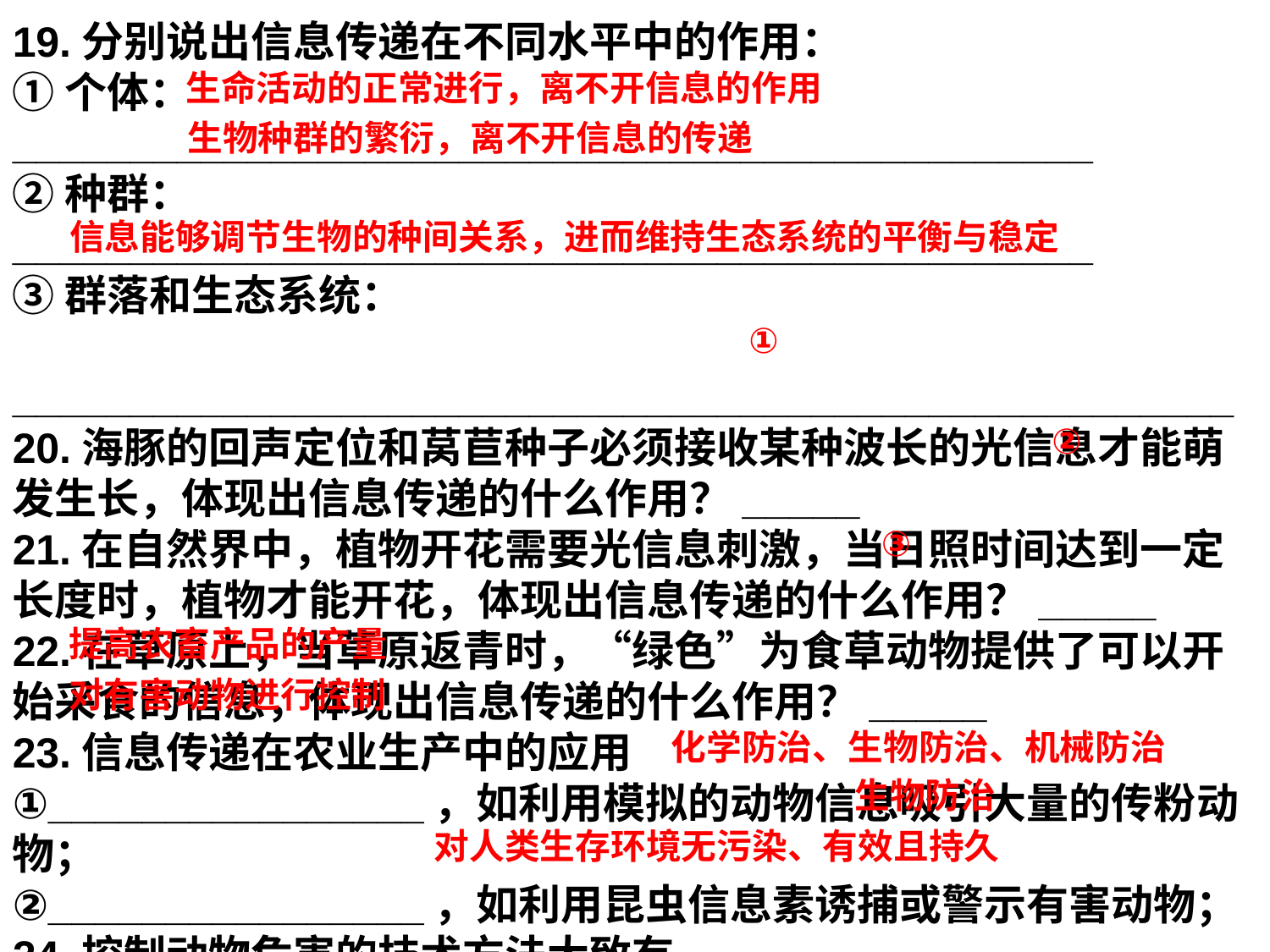

19.分别说出信息传递在不同水平中的作用：
①个体：______________________________________________
②种群：______________________________________________
③群落和生态系统：
  ____________________________________________________
20.海豚的回声定位和莴苣种子必须接收某种波长的光信息才能萌发生长，体现出信息传递的什么作用？_____
21.在自然界中，植物开花需要光信息刺激，当日照时间达到一定长度时，植物才能开花，体现出信息传递的什么作用？_____
22.在草原上，当草原返青时，“绿色”为食草动物提供了可以开始采食的信息，体现出信息传递的什么作用？_____
23.信息传递在农业生产中的应用
①________________，如利用模拟的动物信息吸引大量的传粉动物；
②________________，如利用昆虫信息素诱捕或警示有害动物；
24.控制动物危害的技术方法大致有_______________________三种；
25.所有通过信息传递进行的防治手段均属于_______；
26.生物防治的优点：____________________________
生命活动的正常进行，离不开信息的作用
生物种群的繁衍，离不开信息的传递
信息能够调节生物的种间关系，进而维持生态系统的平衡与稳定
①
②
③
提高农畜产品的产量
对有害动物进行控制
化学防治、生物防治、机械防治
生物防治
对人类生存环境无污染、有效且持久